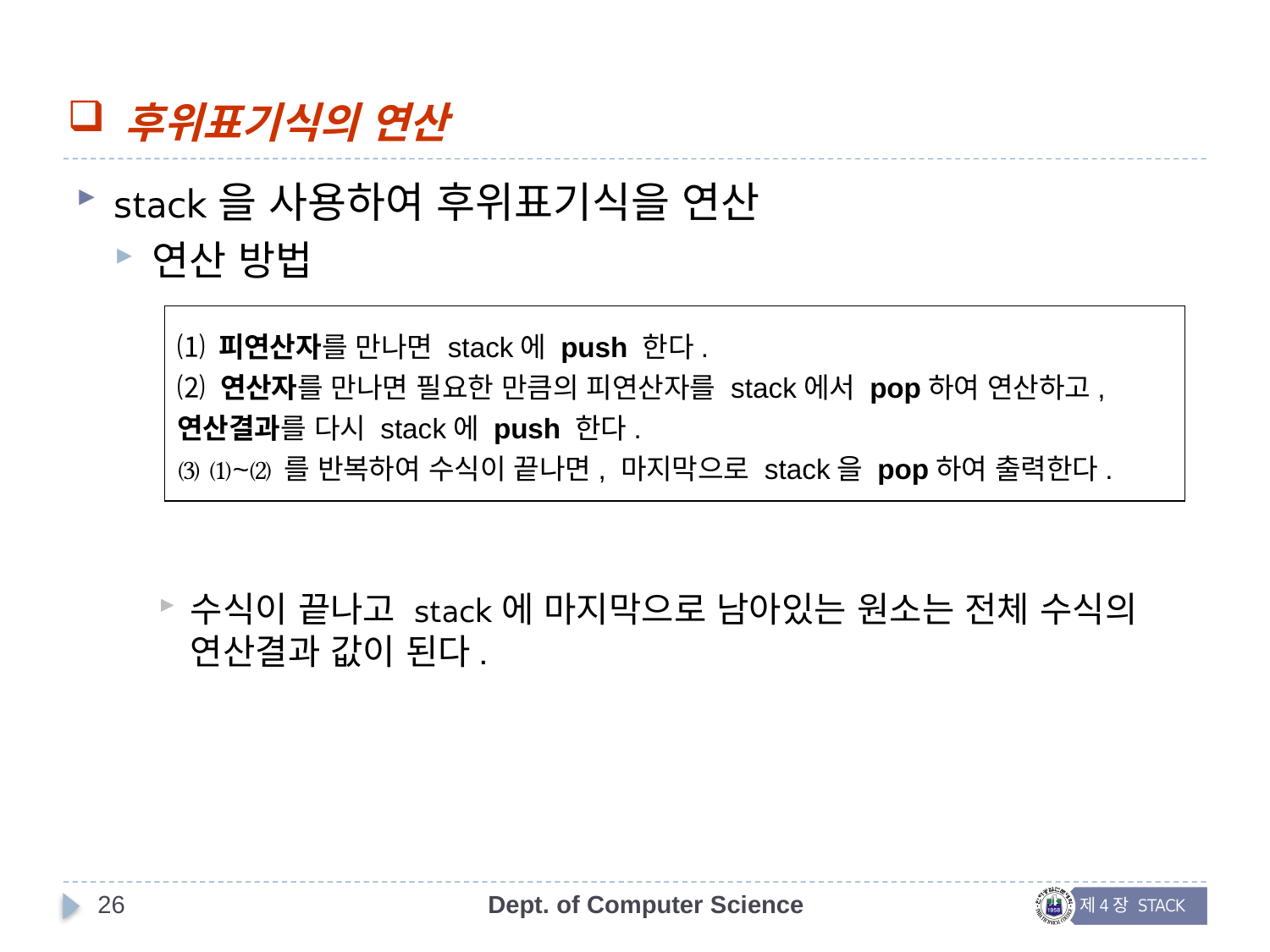

후위표기식의 연산
stack을 사용하여 후위표기식을 연산
연산 방법

수식이 끝나고 stack에 마지막으로 남아있는 원소는 전체 수식의 연산결과 값이 된다.

⑴ 피연산자를 만나면 stack에 push 한다.
⑵ 연산자를 만나면 필요한 만큼의 피연산자를 stack에서 pop하여 연산하고, 연산결과를 다시 stack에 push 한다.
⑶ ⑴~⑵를 반복하여 수식이 끝나면, 마지막으로 stack을 pop하여 출력한다.
26
Dept. of Computer Science